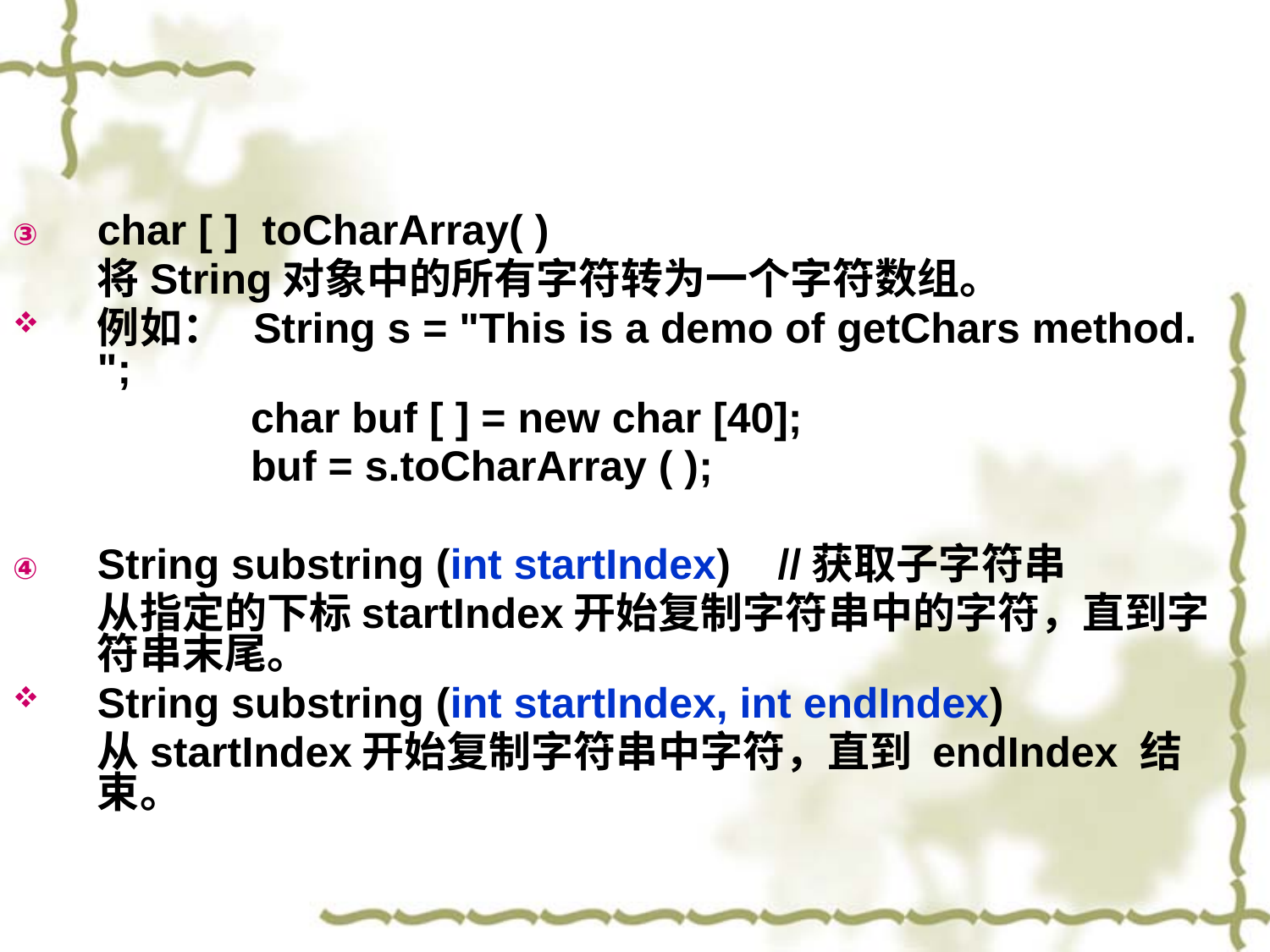

char [ ]  toCharArray( )
	将String对象中的所有字符转为一个字符数组。
例如：  String s = "This is a demo of getChars method. ";
    char buf [ ] = new char [40];
    buf = s.toCharArray ( );

String substring (int startIndex)    //获取子字符串
	从指定的下标startIndex开始复制字符串中的字符，直到字符串末尾。
String substring (int startIndex, int endIndex)
	从startIndex开始复制字符串中字符，直到 endIndex 结束。